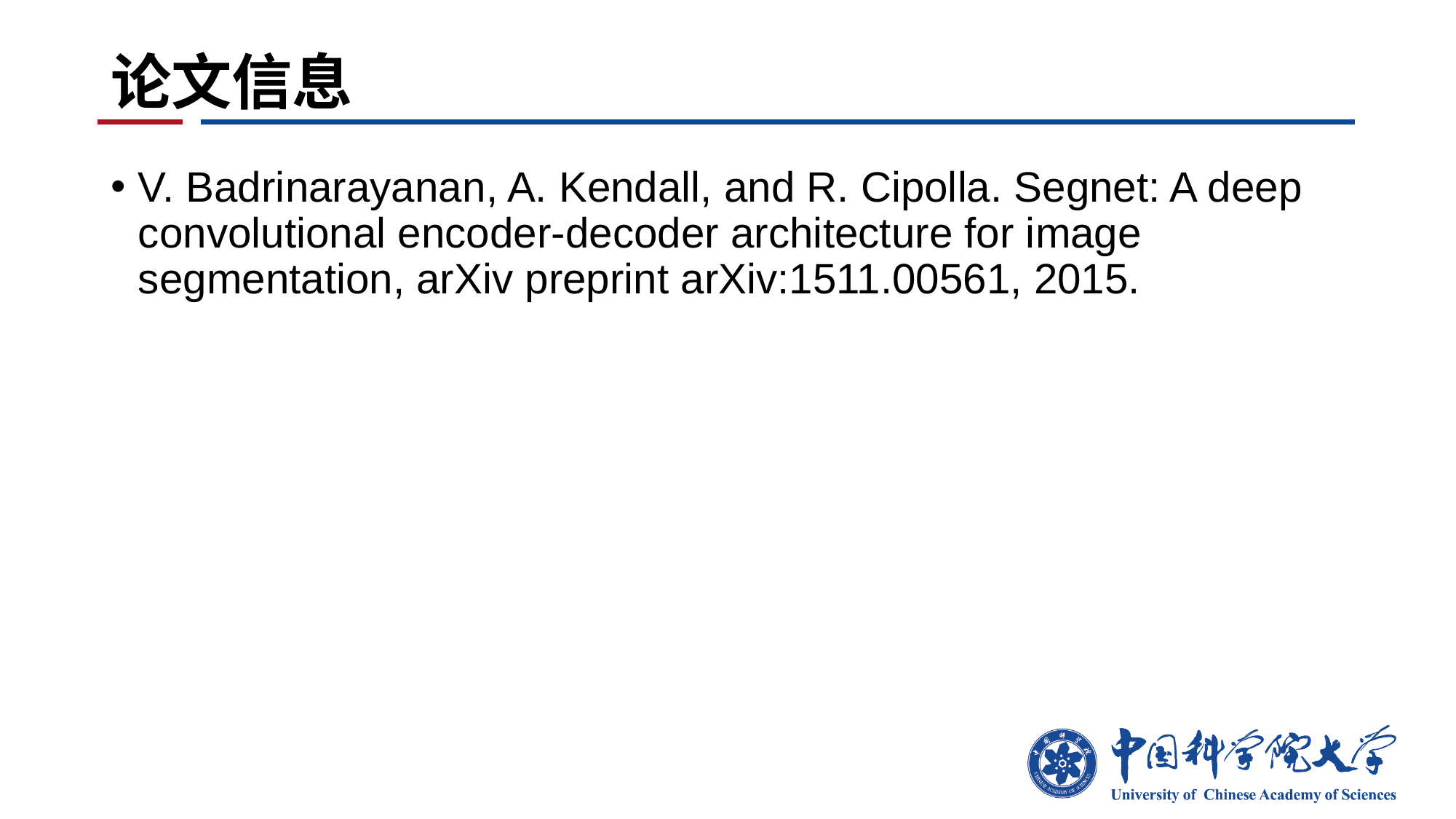

# 论文信息
V. Badrinarayanan, A. Kendall, and R. Cipolla. Segnet: A deep convolutional encoder-decoder architecture for image segmentation, arXiv preprint arXiv:1511.00561, 2015.